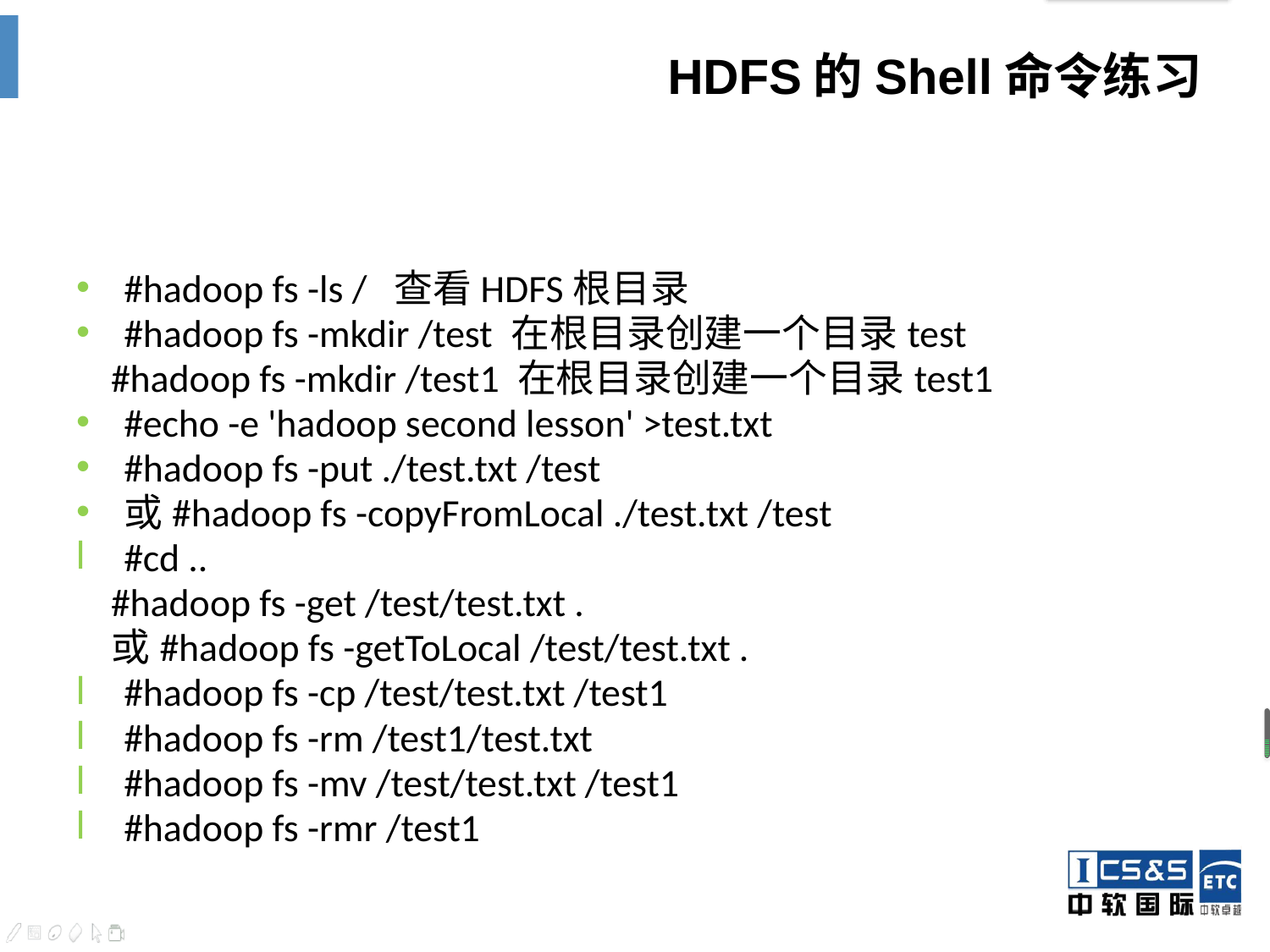

# HDFS的Shell命令练习
#hadoop fs -ls /  查看HDFS根目录
#hadoop fs -mkdir /test 在根目录创建一个目录test
    #hadoop fs -mkdir /test1 在根目录创建一个目录test1
#echo -e 'hadoop second lesson' >test.txt
#hadoop fs -put ./test.txt /test
或#hadoop fs -copyFromLocal ./test.txt /test
#cd ..
    #hadoop fs -get /test/test.txt .
   或#hadoop fs -getToLocal /test/test.txt .
#hadoop fs -cp /test/test.txt /test1
#hadoop fs -rm /test1/test.txt
#hadoop fs -mv /test/test.txt /test1
#hadoop fs -rmr /test1